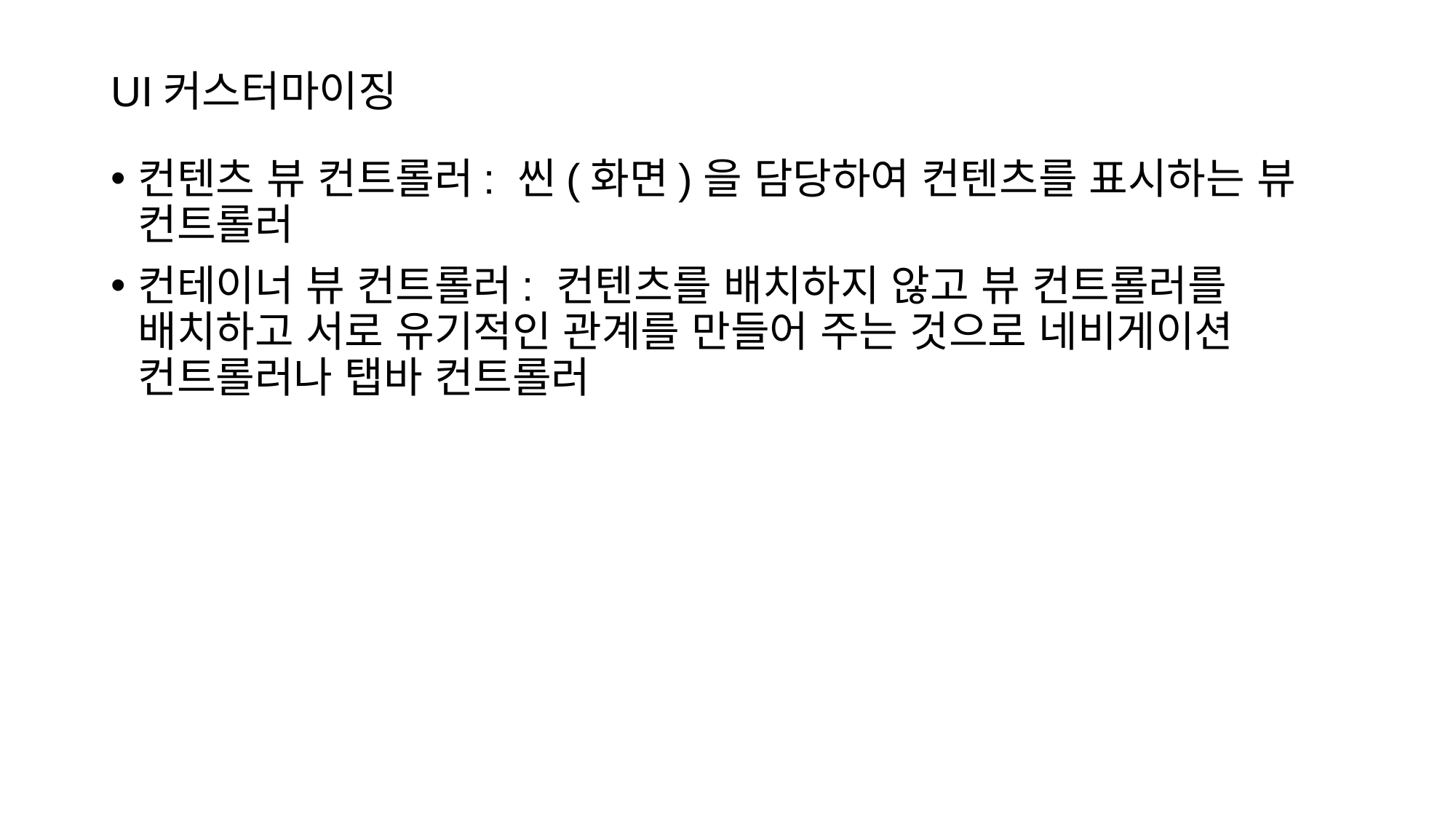

# UI커스터마이징
컨텐츠 뷰 컨트롤러: 씬(화면)을 담당하여 컨텐츠를 표시하는 뷰 컨트롤러
컨테이너 뷰 컨트롤러: 컨텐츠를 배치하지 않고 뷰 컨트롤러를 배치하고 서로 유기적인 관계를 만들어 주는 것으로 네비게이션 컨트롤러나 탭바 컨트롤러